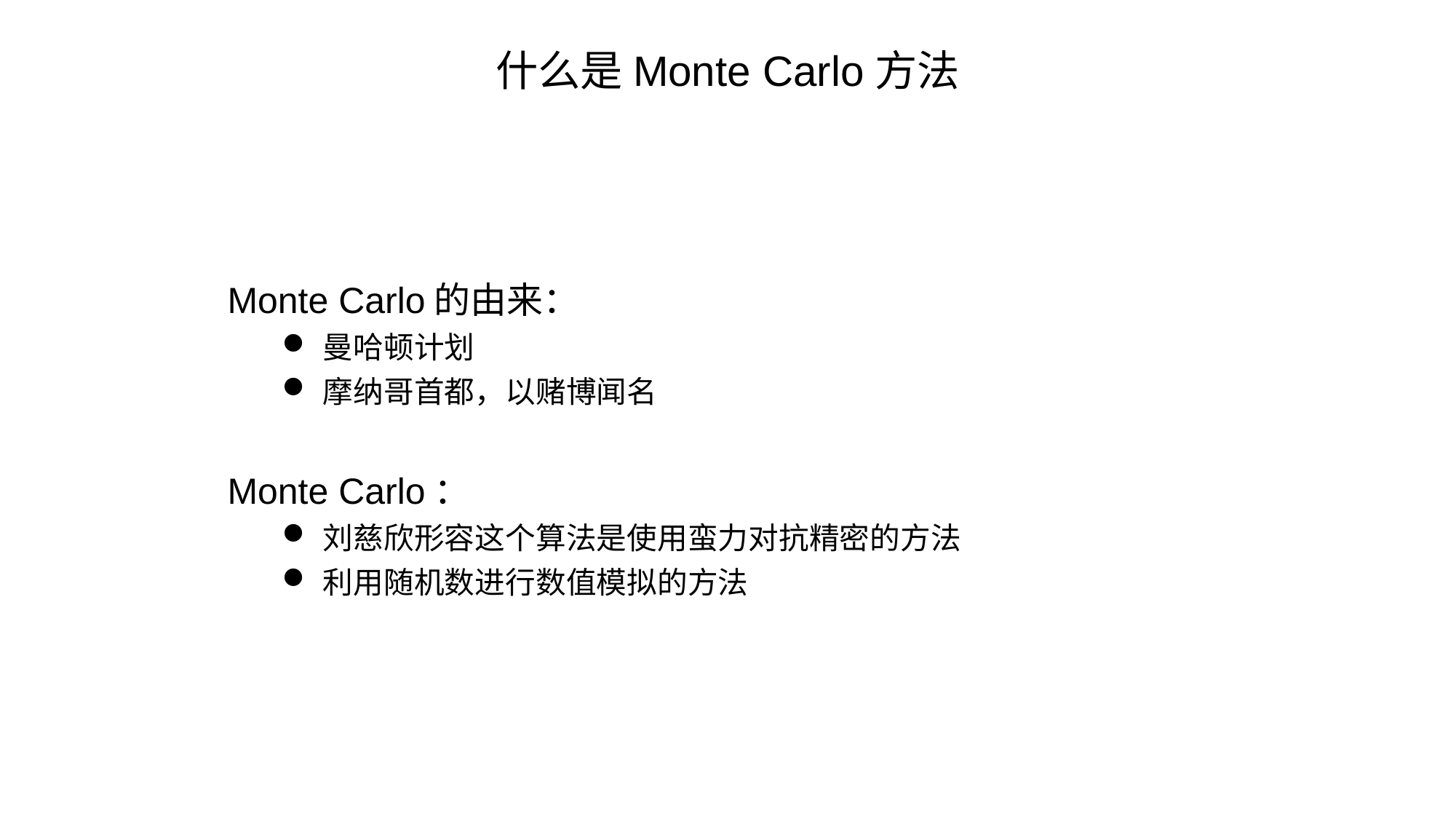

# 什么是Monte Carlo方法
Monte Carlo的由来：
曼哈顿计划
摩纳哥首都，以赌博闻名
Monte Carlo：
刘慈欣形容这个算法是使用蛮力对抗精密的方法
利用随机数进行数值模拟的方法